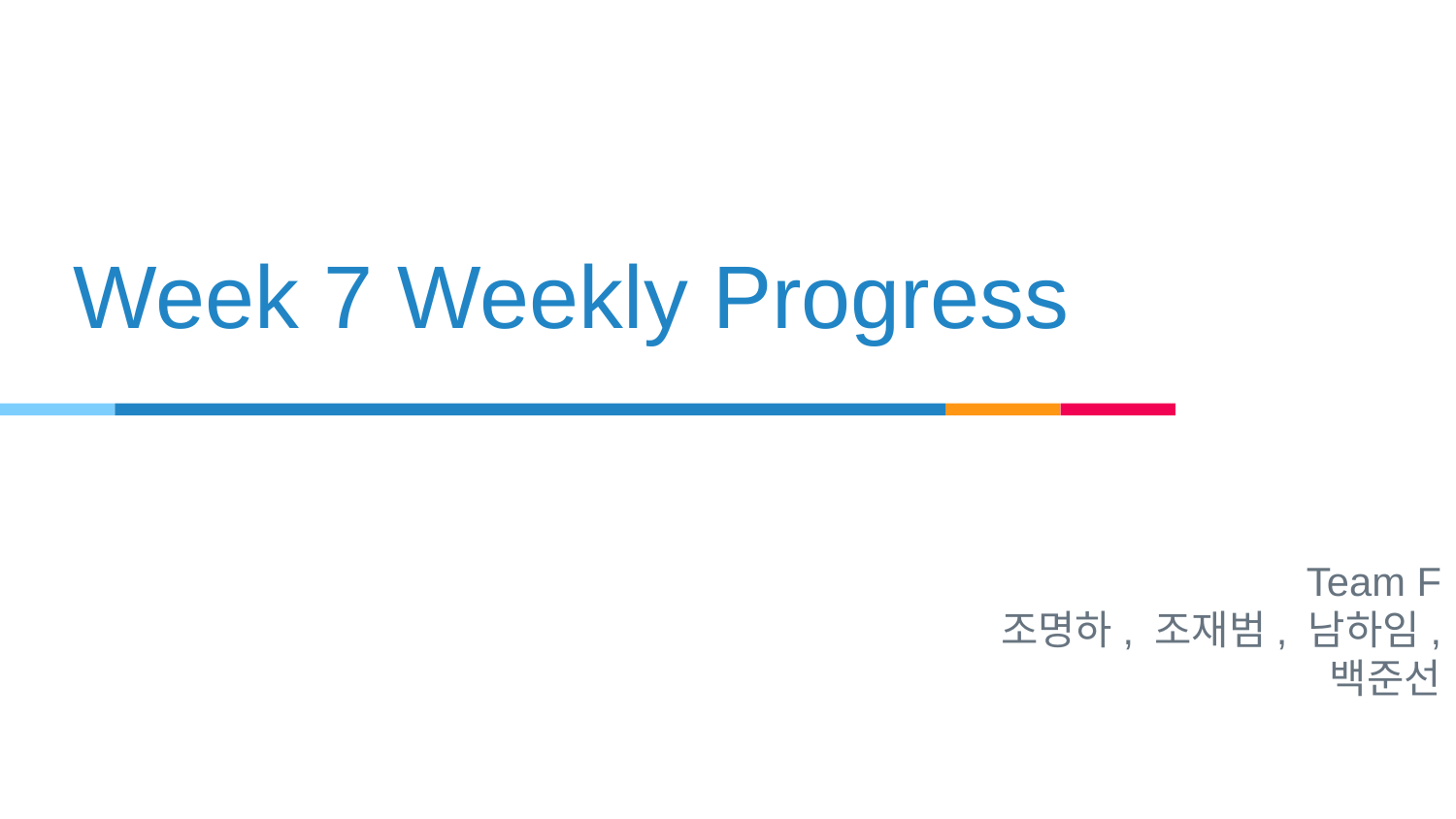

# Week 7 Weekly Progress
Team F
조명하, 조재범, 남하임, 백준선